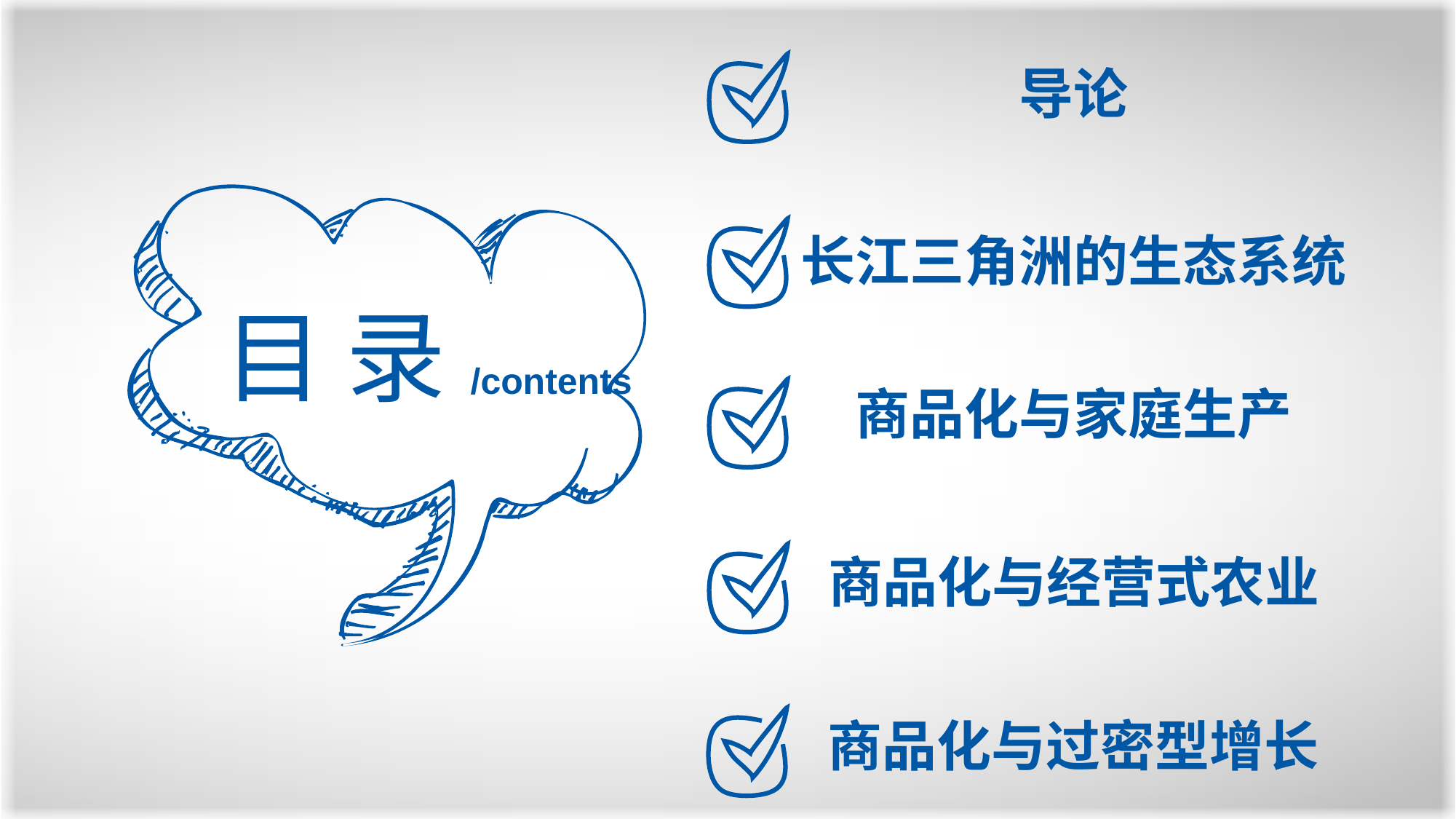

导论

长江三角洲的生态系统
目 录/contents

商品化与家庭生产

商品化与经营式农业

商品化与过密型增长